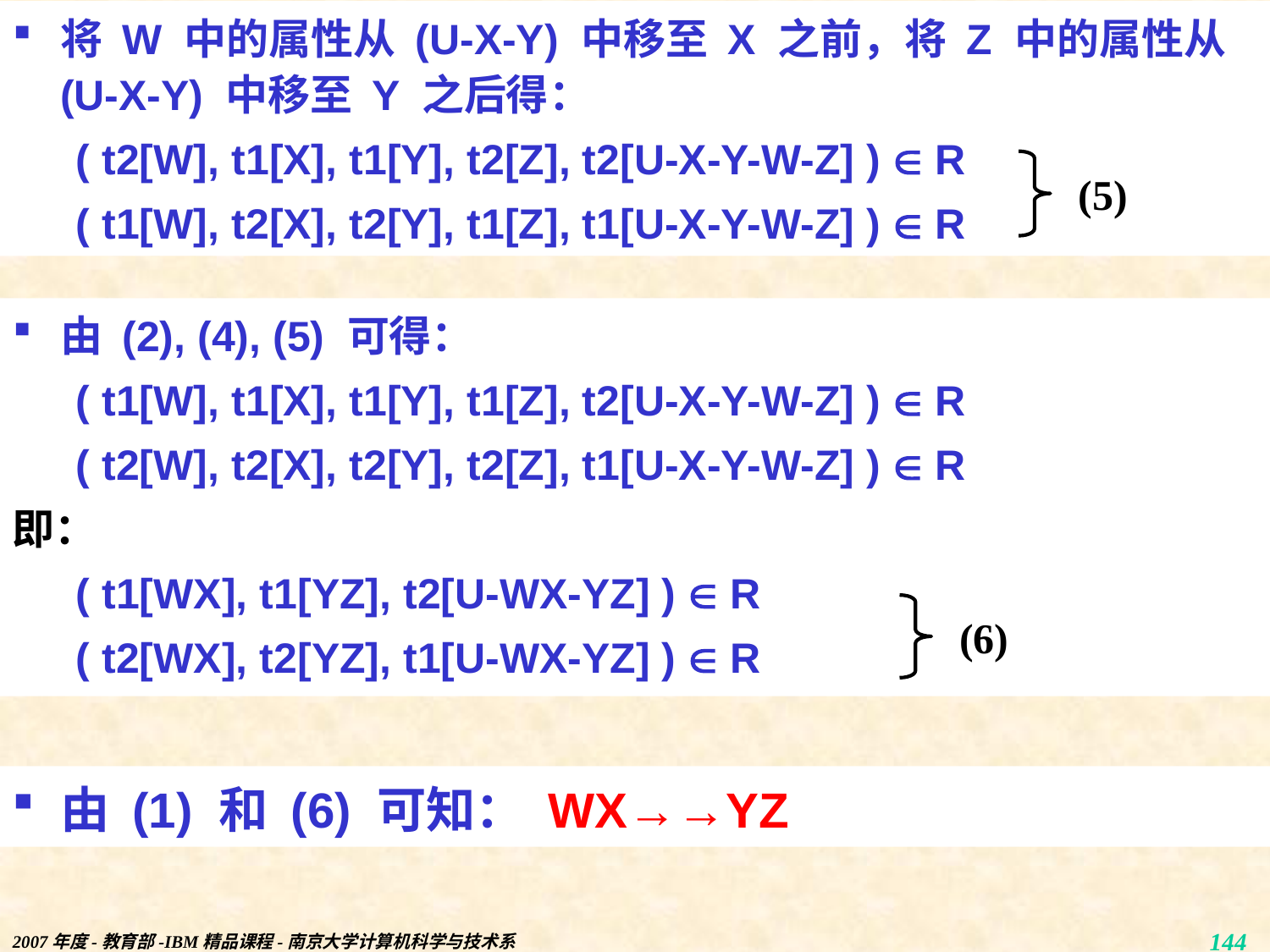

将 W 中的属性从 (U-X-Y) 中移至 X 之前，将 Z 中的属性从 (U-X-Y) 中移至 Y 之后得：
( t2[W], t1[X], t1[Y], t2[Z], t2[U-X-Y-W-Z] ) ∈ R
( t1[W], t2[X], t2[Y], t1[Z], t1[U-X-Y-W-Z] ) ∈ R

(5)
由 (2), (4), (5) 可得：
( t1[W], t1[X], t1[Y], t1[Z], t2[U-X-Y-W-Z] ) ∈ R
( t2[W], t2[X], t2[Y], t2[Z], t1[U-X-Y-W-Z] ) ∈ R
即：
( t1[WX], t1[YZ], t2[U-WX-YZ] ) ∈ R
( t2[WX], t2[YZ], t1[U-WX-YZ] ) ∈ R

(6)
由 (1) 和 (6) 可知： WX→→YZ
144
2007年度-教育部-IBM精品课程-南京大学计算机科学与技术系